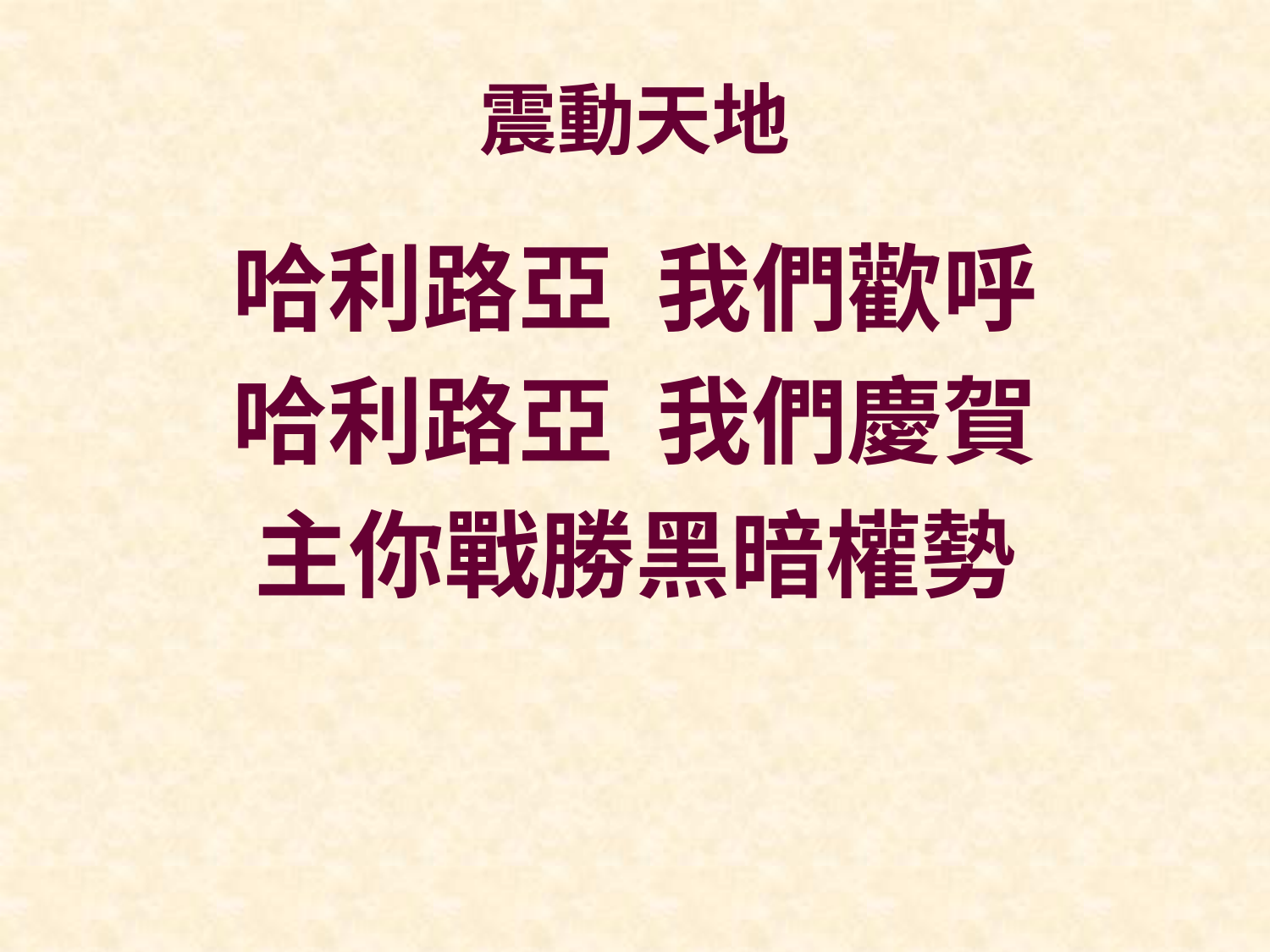

# 震動天地
哈利路亞  我們歡呼
哈利路亞  我們慶賀
主你戰勝黑暗權勢